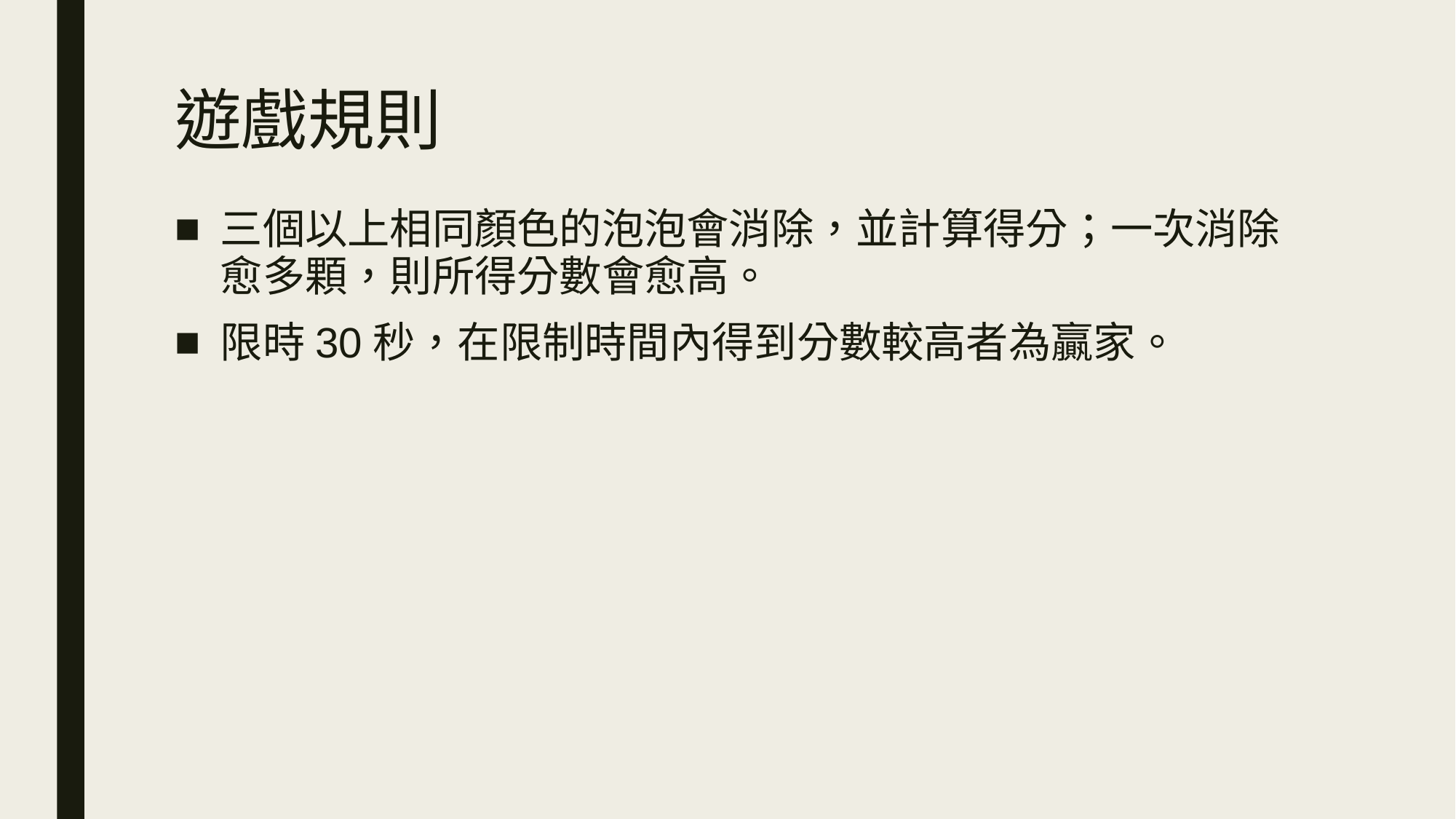

# 遊戲規則
三個以上相同顏色的泡泡會消除，並計算得分；一次消除愈多顆，則所得分數會愈高。
限時30秒，在限制時間內得到分數較高者為贏家。